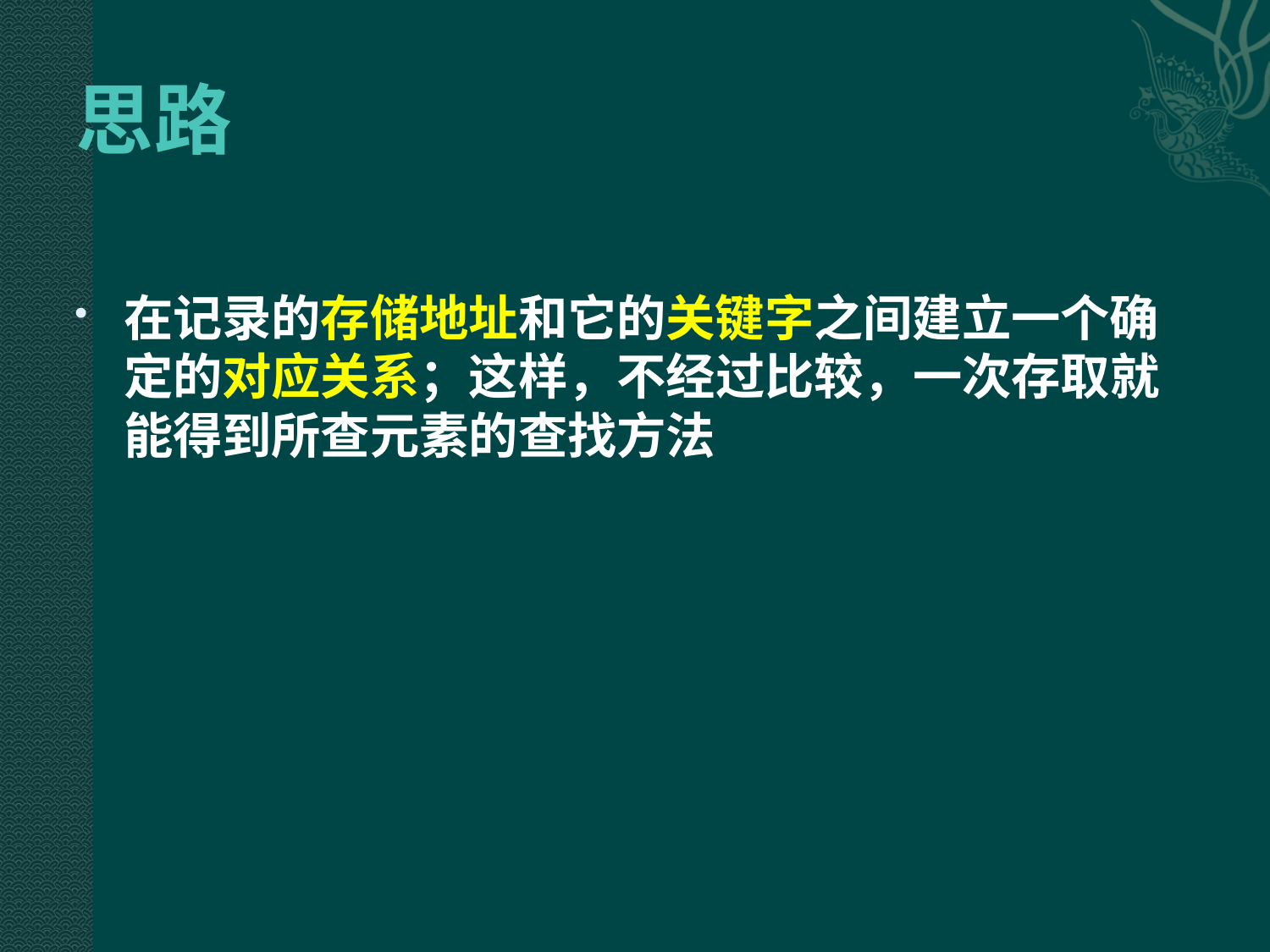

# 思路
在记录的存储地址和它的关键字之间建立一个确定的对应关系；这样，不经过比较，一次存取就能得到所查元素的查找方法